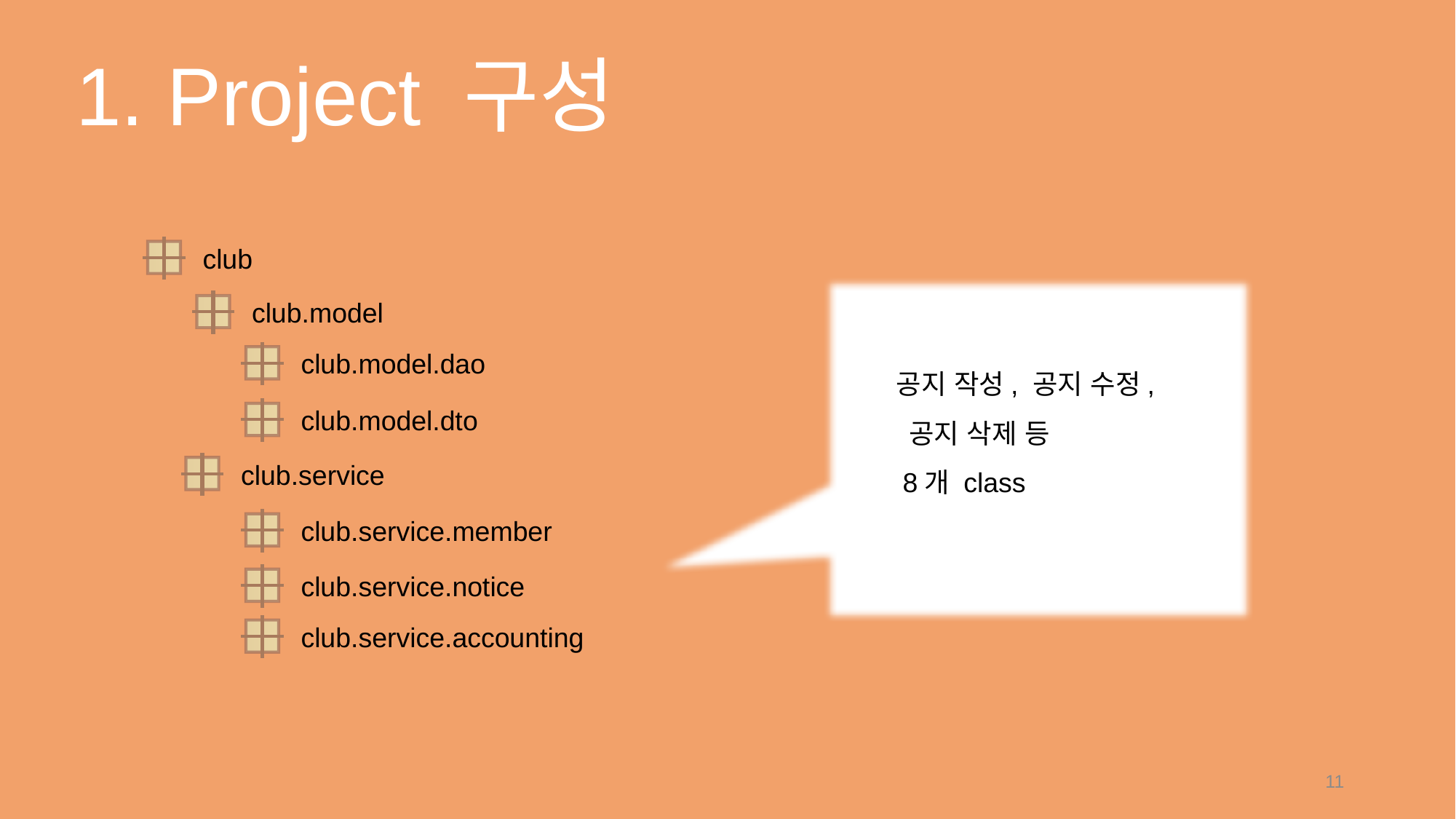

1. Project 구성
         공지 작성, 공지 수정,
         공지 삭제 등
         8개 class

club

club.model

club.model.dao

club.model.dto

club.service

club.service.member

club.service.notice

club.service.accounting

11